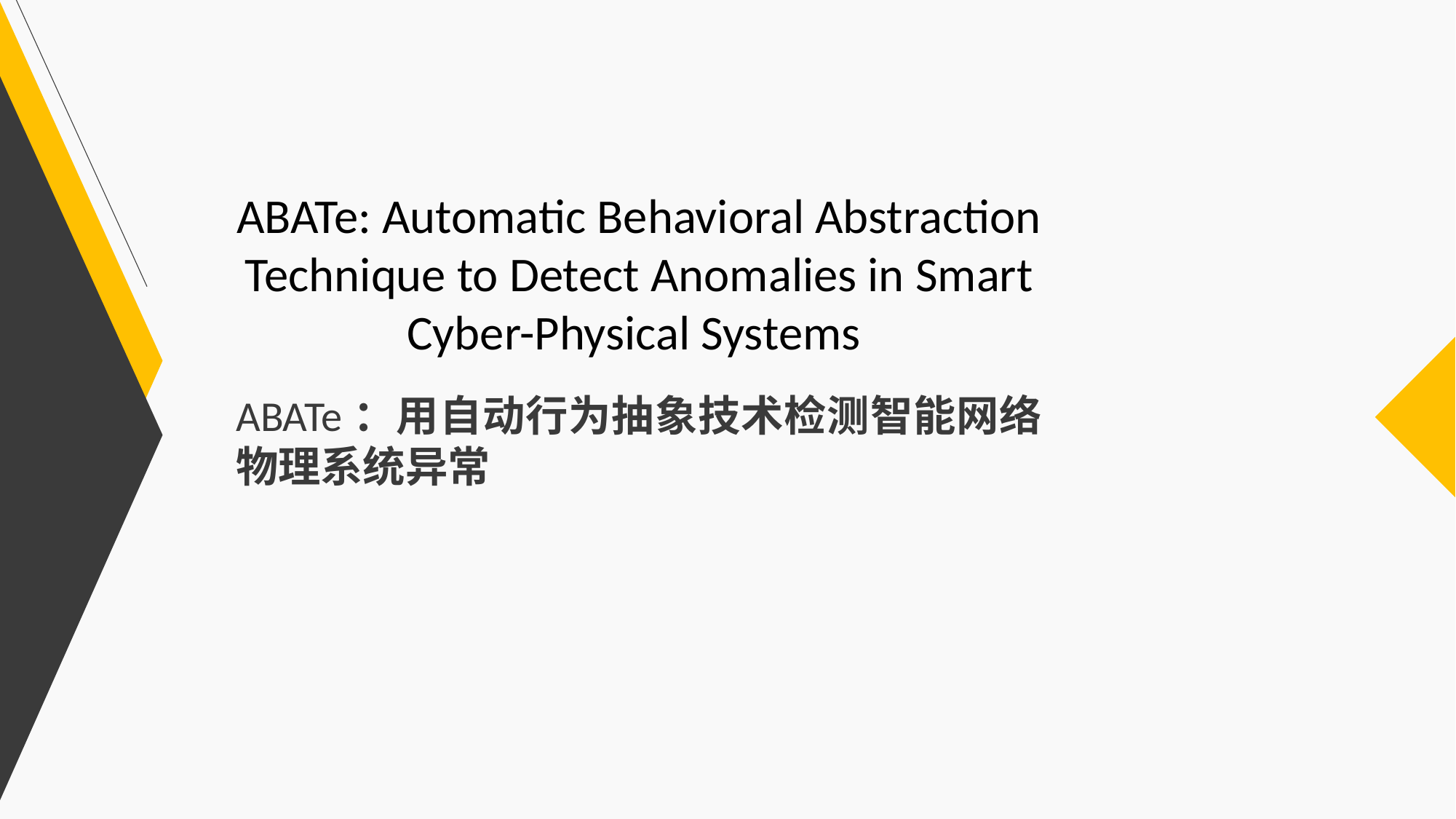

ABATe: Automatic Behavioral Abstraction Technique to Detect Anomalies in Smart Cyber-Physical Systems

ABATe：用自动行为抽象技术检测智能网络物理系统异常